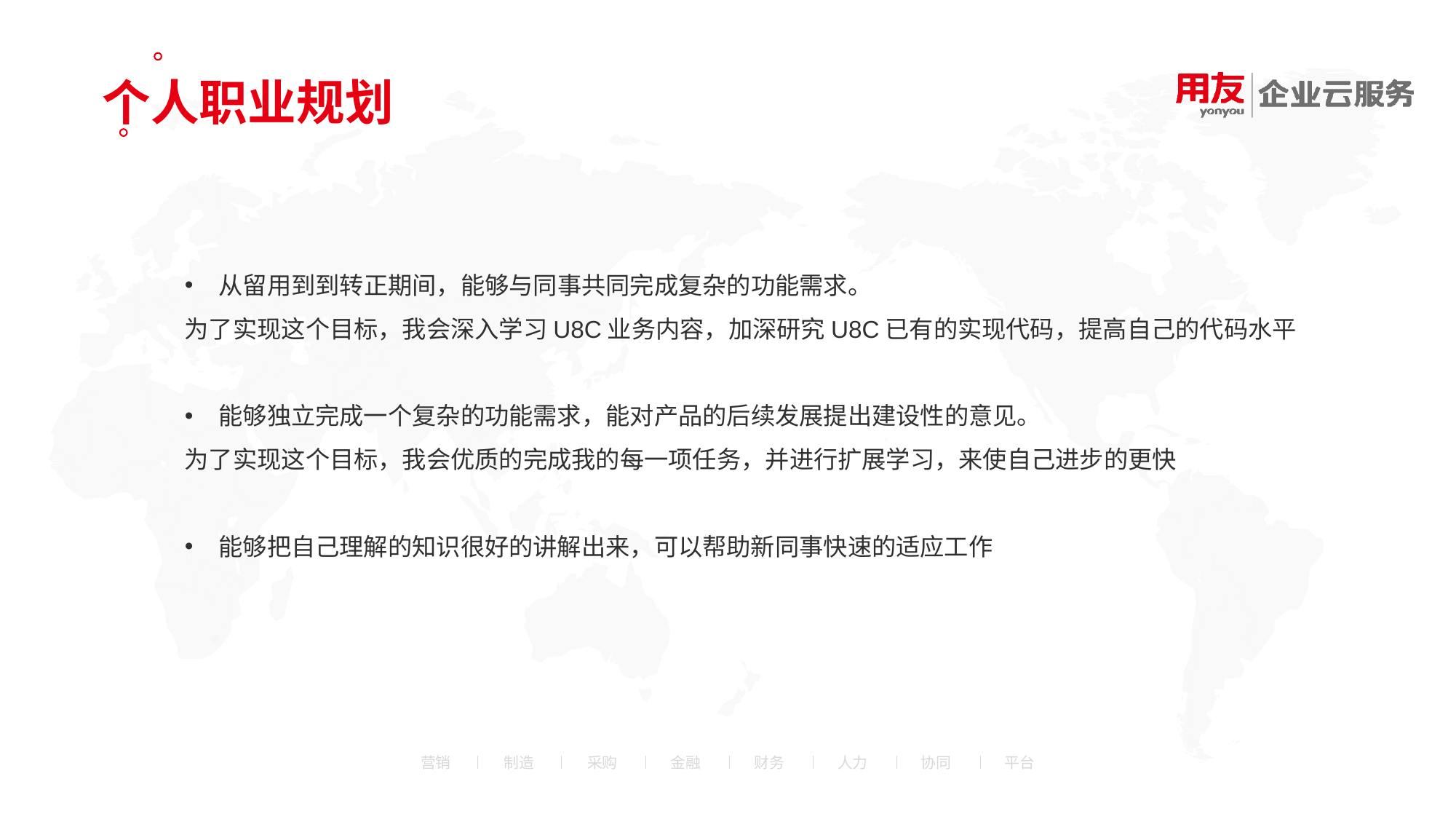

个人职业规划
从留用到到转正期间，能够与同事共同完成复杂的功能需求。
为了实现这个目标，我会深入学习U8C业务内容，加深研究U8C已有的实现代码，提高自己的代码水平

能够独立完成一个复杂的功能需求，能对产品的后续发展提出建设性的意见。
为了实现这个目标，我会优质的完成我的每一项任务，并进行扩展学习，来使自己进步的更快

能够把自己理解的知识很好的讲解出来，可以帮助新同事快速的适应工作